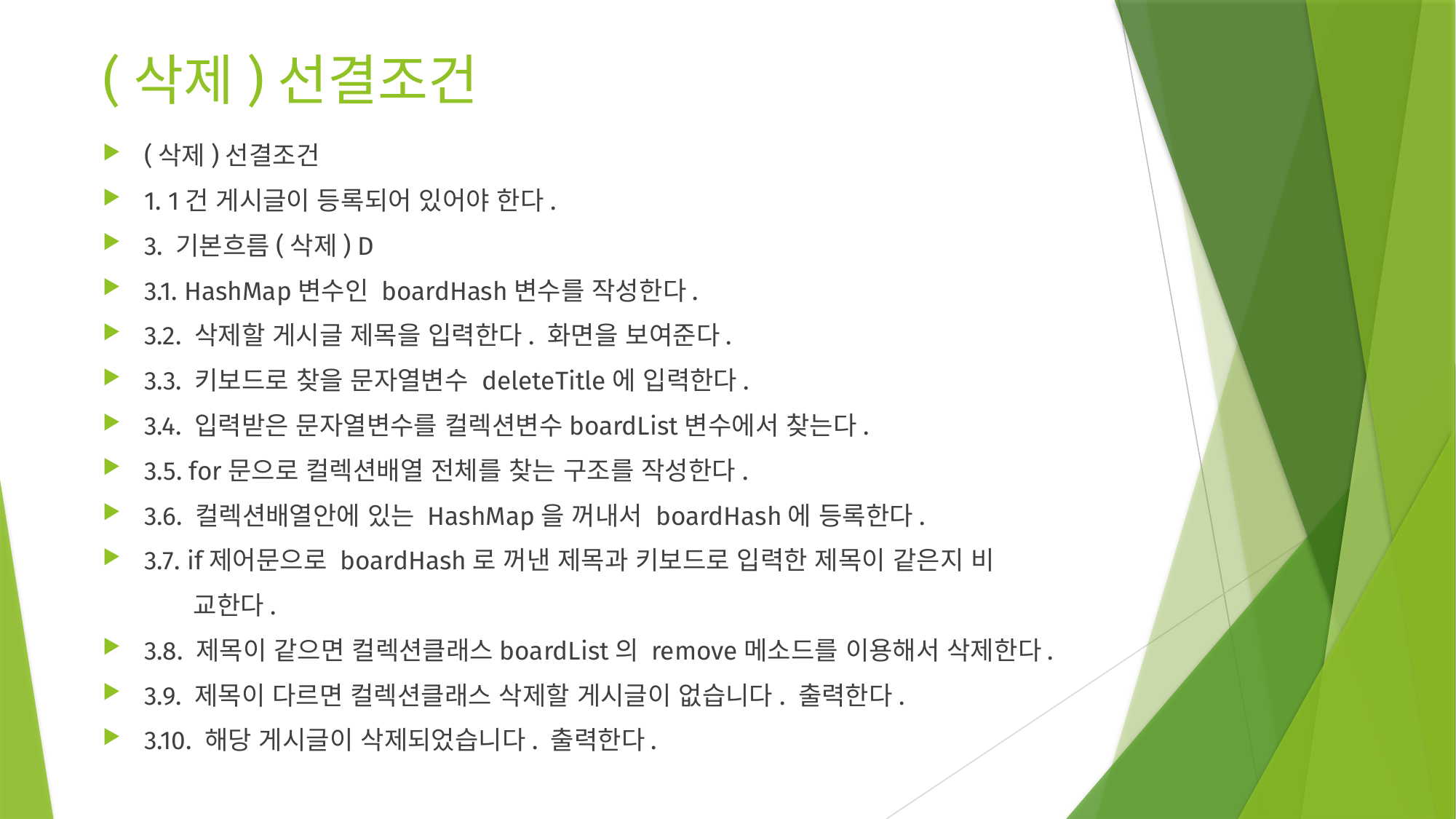

# (삭제)선결조건
(삭제)선결조건
1. 1건 게시글이 등록되어 있어야 한다.
3. 기본흐름(삭제) D
3.1. HashMap변수인 boardHash변수를 작성한다.
3.2. 삭제할 게시글 제목을 입력한다. 화면을 보여준다.
3.3. 키보드로 찾을 문자열변수 deleteTitle에 입력한다.
3.4. 입력받은 문자열변수를 컬렉션변수boardList변수에서 찾는다.
3.5. for문으로 컬렉션배열 전체를 찾는 구조를 작성한다.
3.6. 컬렉션배열안에 있는 HashMap을 꺼내서 boardHash에 등록한다.
3.7. if제어문으로 boardHash로 꺼낸 제목과 키보드로 입력한 제목이 같은지 비
            교한다.
3.8. 제목이 같으면 컬렉션클래스boardList의 remove메소드를 이용해서 삭제한다.
3.9. 제목이 다르면 컬렉션클래스 삭제할 게시글이 없습니다. 출력한다.
3.10. 해당 게시글이 삭제되었습니다. 출력한다.